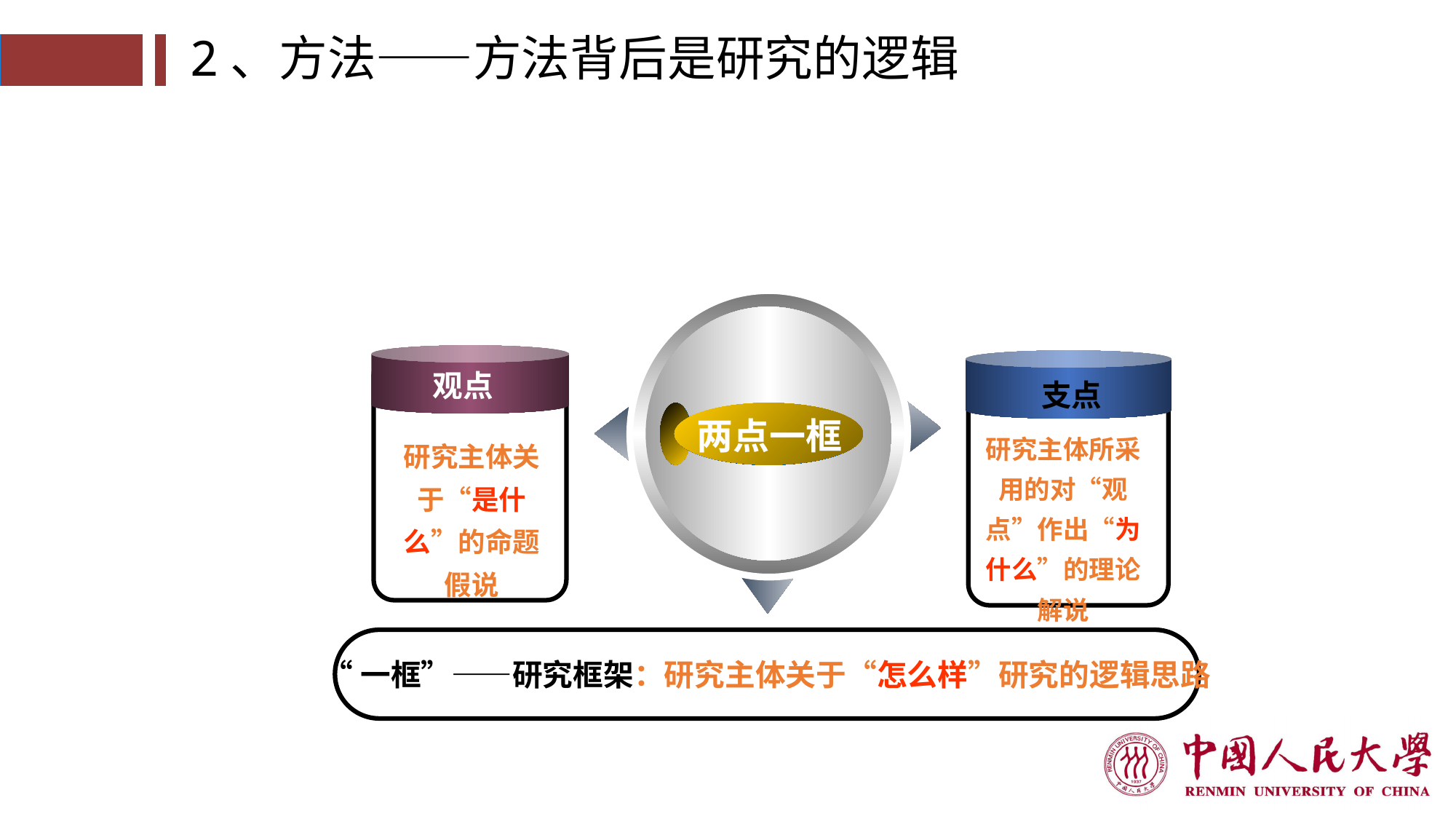

# 2、方法——方法背后是研究的逻辑

两点一框

观点

支点

研究主体所采用的对“观点”作出“为什么”的理论解说
研究主体关于“是什么”的命题假说
“一框”——研究框架：研究主体关于“怎么样”研究的逻辑思路